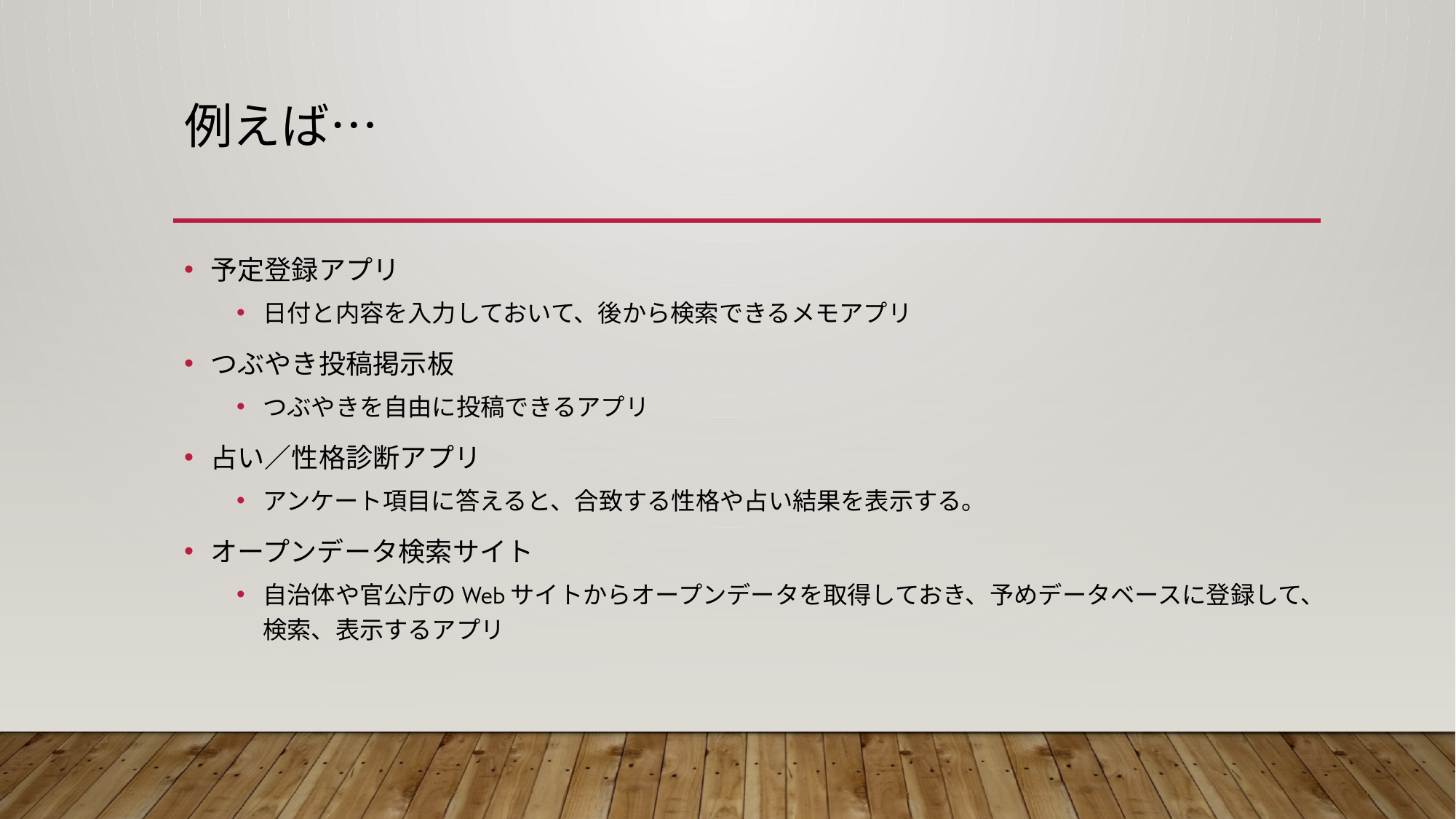

# 例えば…
予定登録アプリ
日付と内容を入力しておいて、後から検索できるメモアプリ
つぶやき投稿掲示板
つぶやきを自由に投稿できるアプリ
占い／性格診断アプリ
アンケート項目に答えると、合致する性格や占い結果を表示する。
オープンデータ検索サイト
自治体や官公庁のWebサイトからオープンデータを取得しておき、予めデータベースに登録して、検索、表示するアプリ